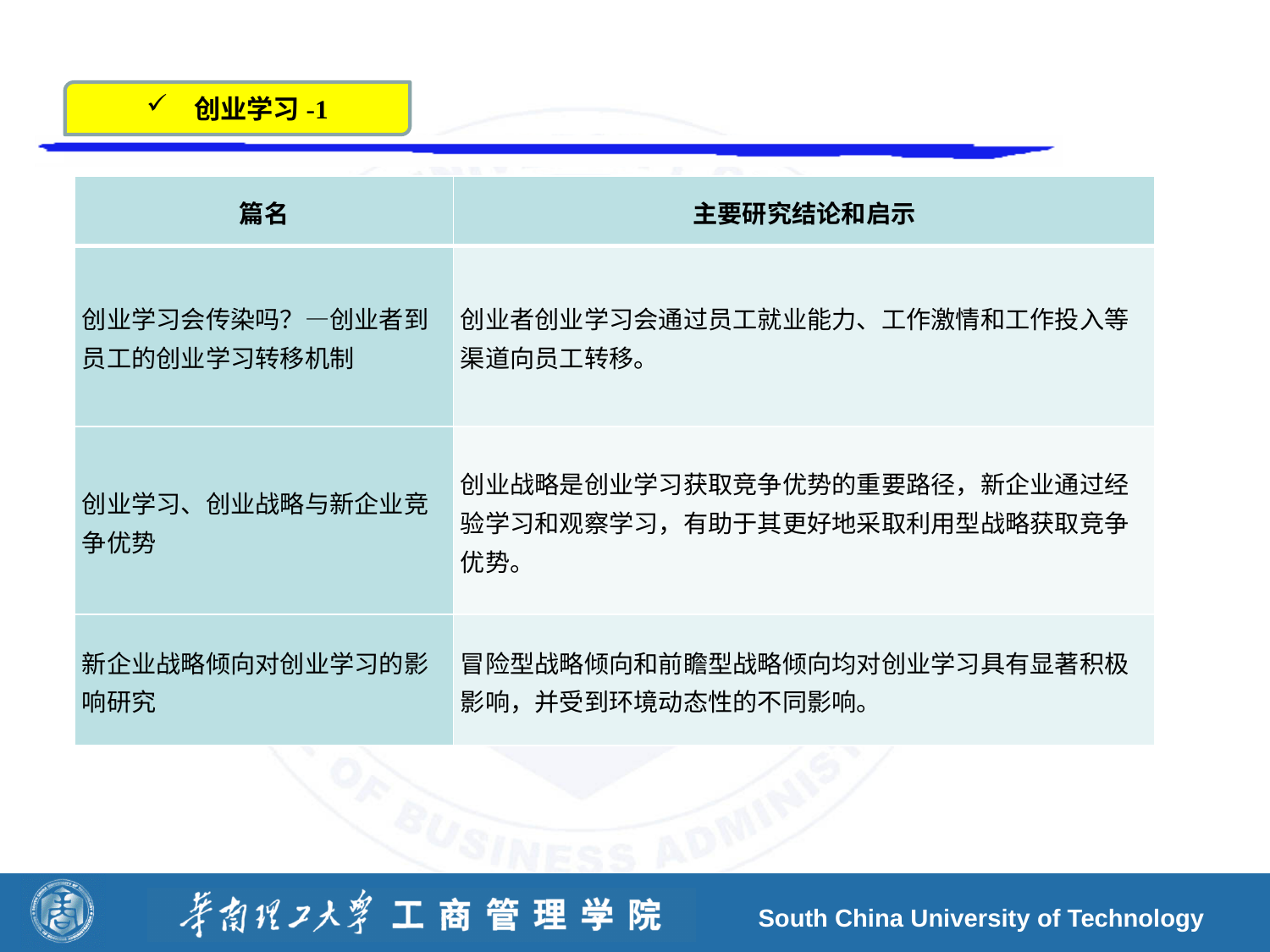

创业学习-1
| 篇名 | 主要研究结论和启示 |
| --- | --- |
| 创业学习会传染吗？—创业者到员工的创业学习转移机制 | 创业者创业学习会通过员工就业能力、工作激情和工作投入等渠道向员工转移。 |
| 创业学习、创业战略与新企业竞争优势 | 创业战略是创业学习获取竞争优势的重要路径，新企业通过经验学习和观察学习，有助于其更好地采取利用型战略获取竞争优势。 |
| 新企业战略倾向对创业学习的影响研究 | 冒险型战略倾向和前瞻型战略倾向均对创业学习具有显著积极影响，并受到环境动态性的不同影响。 |
South China University of Technology